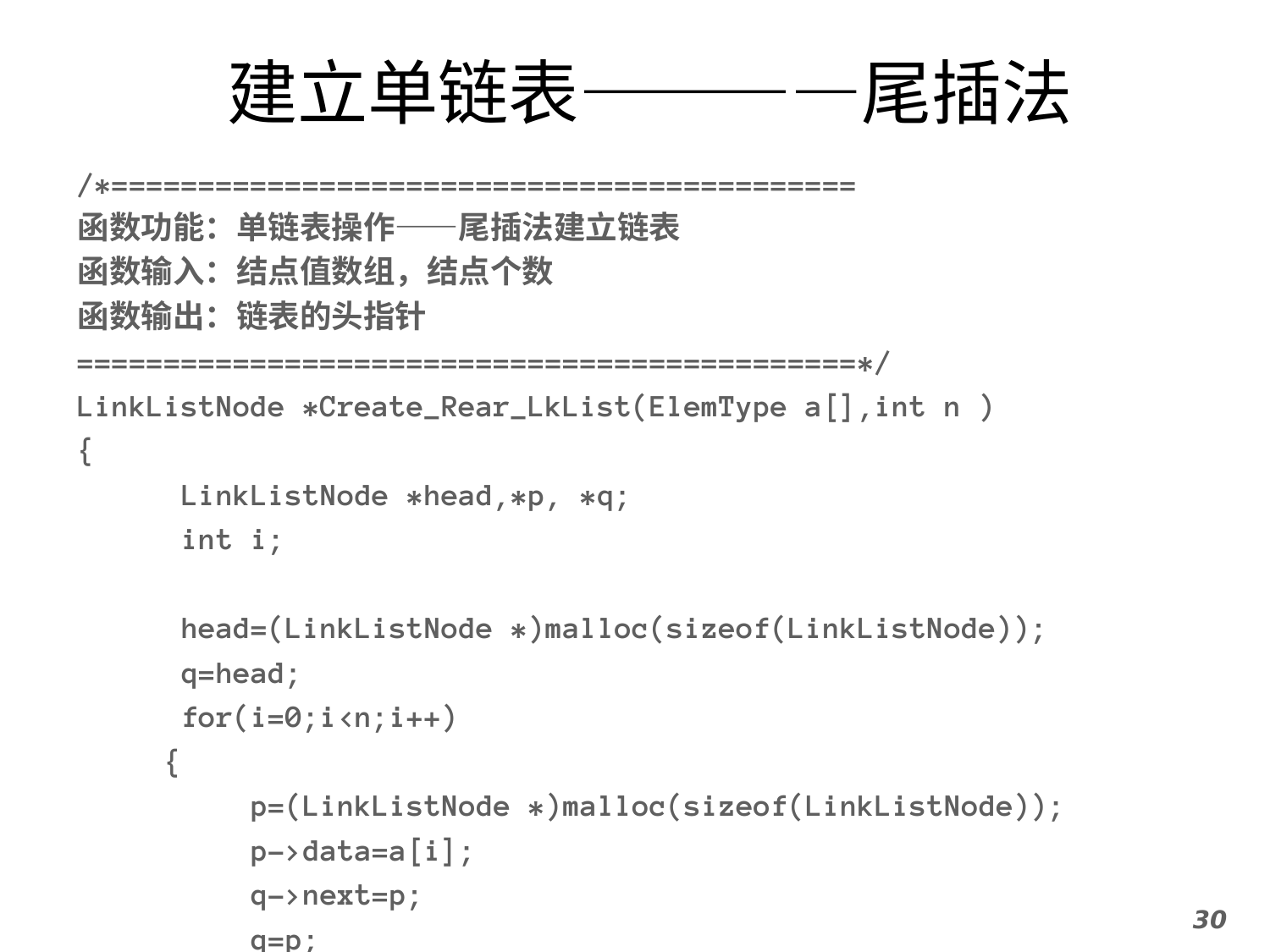

# 建立单链表————尾插法
/*===========================================
函数功能：单链表操作——尾插法建立链表
函数输入：结点值数组，结点个数
函数输出：链表的头指针
=============================================*/
LinkListNode *Create_Rear_LkList(ElemType a[],int n )
{
      LinkListNode *head,*p, *q;
      int i;

      head=(LinkListNode *)malloc(sizeof(LinkListNode));
      q=head;
      for(i=0;i<n;i++)
     {
          p=(LinkListNode *)malloc(sizeof(LinkListNode));
          p->data=a[i];
          q->next=p;
          q=p;
     }
     p->next=NULL;
     return head;
}

30